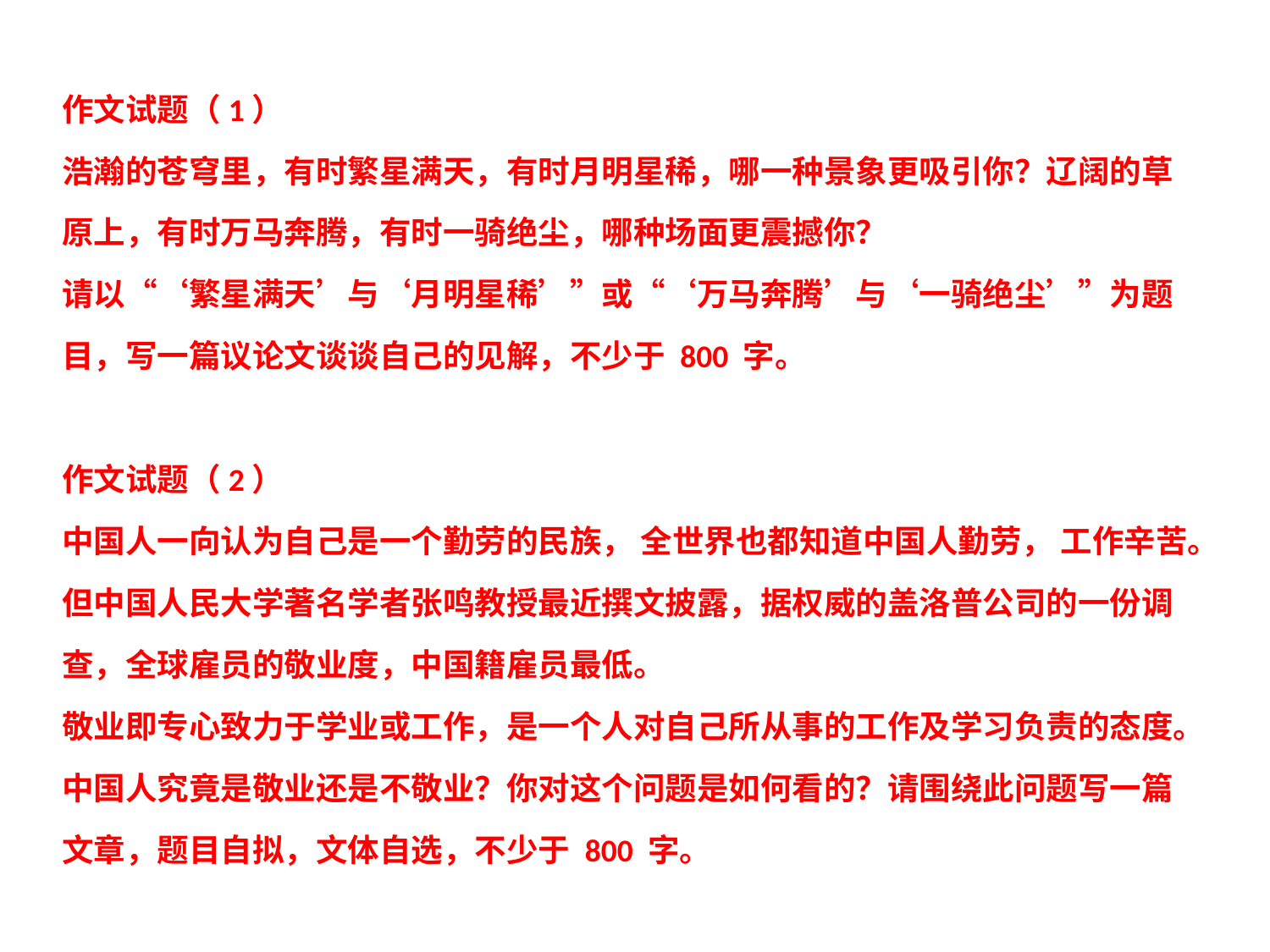

作文试题（1）
浩瀚的苍穹里，有时繁星满天，有时月明星稀，哪一种景象更吸引你？辽阔的草原上，有时万马奔腾，有时一骑绝尘，哪种场面更震撼你？
请以“‘繁星满天’与‘月明星稀’”或“‘万马奔腾’与‘一骑绝尘’”为题目，写一篇议论文谈谈自己的见解，不少于 800 字。

作文试题（2）
中国人一向认为自己是一个勤劳的民族， 全世界也都知道中国人勤劳， 工作辛苦。但中国人民大学著名学者张鸣教授最近撰文披露，据权威的盖洛普公司的一份调查，全球雇员的敬业度，中国籍雇员最低。
敬业即专心致力于学业或工作，是一个人对自己所从事的工作及学习负责的态度。
中国人究竟是敬业还是不敬业？你对这个问题是如何看的？请围绕此问题写一篇文章，题目自拟，文体自选，不少于 800 字。